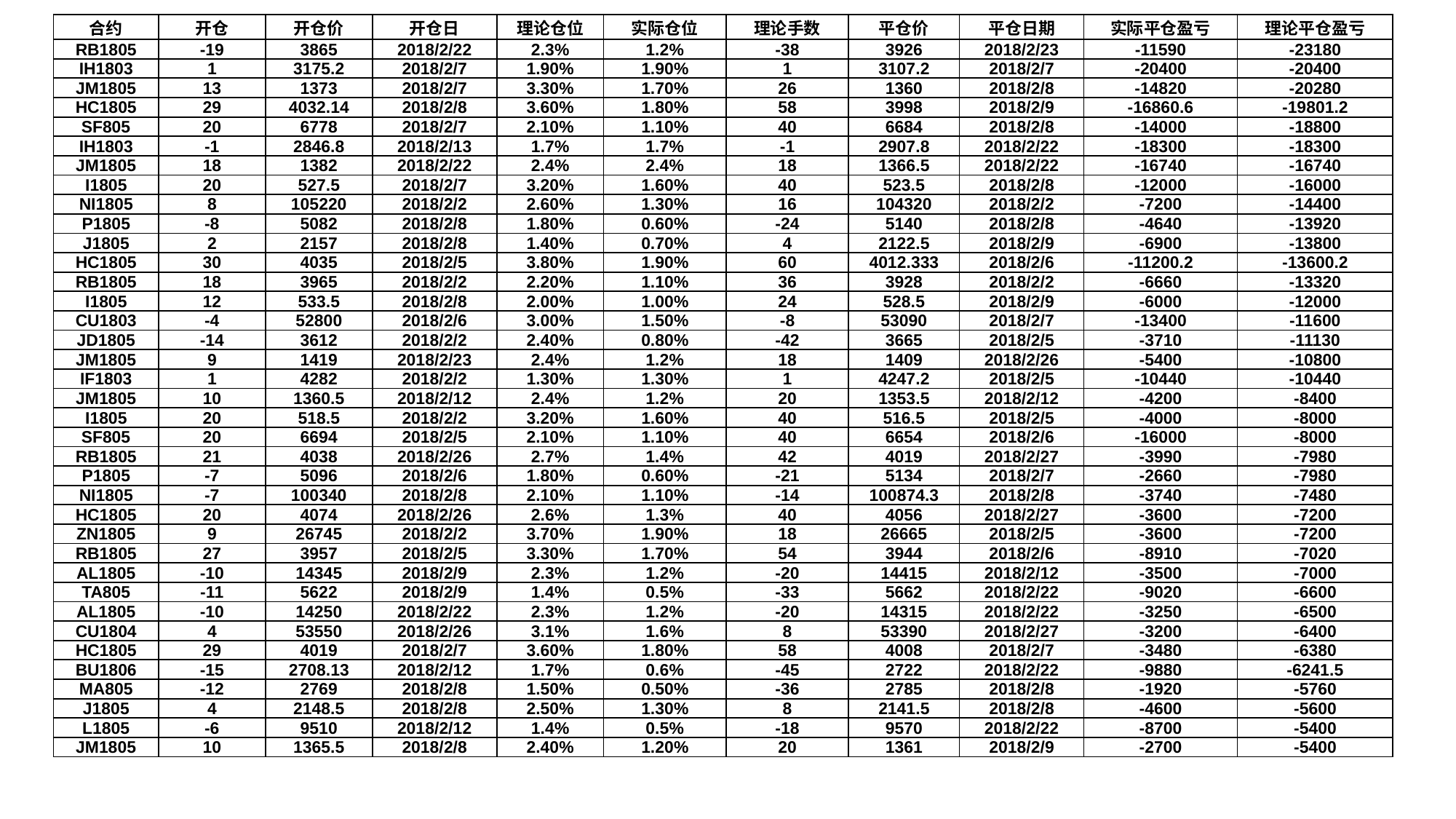

| 合约 | 开仓 | 开仓价 | 开仓日 | 理论仓位 | 实际仓位 | 理论手数 | 平仓价 | 平仓日期 | 实际平仓盈亏 | 理论平仓盈亏 |
| --- | --- | --- | --- | --- | --- | --- | --- | --- | --- | --- |
| RB1805 | -19 | 3865 | 2018/2/22 | 2.3% | 1.2% | -38 | 3926 | 2018/2/23 | -11590 | -23180 |
| IH1803 | 1 | 3175.2 | 2018/2/7 | 1.90% | 1.90% | 1 | 3107.2 | 2018/2/7 | -20400 | -20400 |
| JM1805 | 13 | 1373 | 2018/2/7 | 3.30% | 1.70% | 26 | 1360 | 2018/2/8 | -14820 | -20280 |
| HC1805 | 29 | 4032.14 | 2018/2/8 | 3.60% | 1.80% | 58 | 3998 | 2018/2/9 | -16860.6 | -19801.2 |
| SF805 | 20 | 6778 | 2018/2/7 | 2.10% | 1.10% | 40 | 6684 | 2018/2/8 | -14000 | -18800 |
| IH1803 | -1 | 2846.8 | 2018/2/13 | 1.7% | 1.7% | -1 | 2907.8 | 2018/2/22 | -18300 | -18300 |
| JM1805 | 18 | 1382 | 2018/2/22 | 2.4% | 2.4% | 18 | 1366.5 | 2018/2/22 | -16740 | -16740 |
| I1805 | 20 | 527.5 | 2018/2/7 | 3.20% | 1.60% | 40 | 523.5 | 2018/2/8 | -12000 | -16000 |
| NI1805 | 8 | 105220 | 2018/2/2 | 2.60% | 1.30% | 16 | 104320 | 2018/2/2 | -7200 | -14400 |
| P1805 | -8 | 5082 | 2018/2/8 | 1.80% | 0.60% | -24 | 5140 | 2018/2/8 | -4640 | -13920 |
| J1805 | 2 | 2157 | 2018/2/8 | 1.40% | 0.70% | 4 | 2122.5 | 2018/2/9 | -6900 | -13800 |
| HC1805 | 30 | 4035 | 2018/2/5 | 3.80% | 1.90% | 60 | 4012.333 | 2018/2/6 | -11200.2 | -13600.2 |
| RB1805 | 18 | 3965 | 2018/2/2 | 2.20% | 1.10% | 36 | 3928 | 2018/2/2 | -6660 | -13320 |
| I1805 | 12 | 533.5 | 2018/2/8 | 2.00% | 1.00% | 24 | 528.5 | 2018/2/9 | -6000 | -12000 |
| CU1803 | -4 | 52800 | 2018/2/6 | 3.00% | 1.50% | -8 | 53090 | 2018/2/7 | -13400 | -11600 |
| JD1805 | -14 | 3612 | 2018/2/2 | 2.40% | 0.80% | -42 | 3665 | 2018/2/5 | -3710 | -11130 |
| JM1805 | 9 | 1419 | 2018/2/23 | 2.4% | 1.2% | 18 | 1409 | 2018/2/26 | -5400 | -10800 |
| IF1803 | 1 | 4282 | 2018/2/2 | 1.30% | 1.30% | 1 | 4247.2 | 2018/2/5 | -10440 | -10440 |
| JM1805 | 10 | 1360.5 | 2018/2/12 | 2.4% | 1.2% | 20 | 1353.5 | 2018/2/12 | -4200 | -8400 |
| I1805 | 20 | 518.5 | 2018/2/2 | 3.20% | 1.60% | 40 | 516.5 | 2018/2/5 | -4000 | -8000 |
| SF805 | 20 | 6694 | 2018/2/5 | 2.10% | 1.10% | 40 | 6654 | 2018/2/6 | -16000 | -8000 |
| RB1805 | 21 | 4038 | 2018/2/26 | 2.7% | 1.4% | 42 | 4019 | 2018/2/27 | -3990 | -7980 |
| P1805 | -7 | 5096 | 2018/2/6 | 1.80% | 0.60% | -21 | 5134 | 2018/2/7 | -2660 | -7980 |
| NI1805 | -7 | 100340 | 2018/2/8 | 2.10% | 1.10% | -14 | 100874.3 | 2018/2/8 | -3740 | -7480 |
| HC1805 | 20 | 4074 | 2018/2/26 | 2.6% | 1.3% | 40 | 4056 | 2018/2/27 | -3600 | -7200 |
| ZN1805 | 9 | 26745 | 2018/2/2 | 3.70% | 1.90% | 18 | 26665 | 2018/2/5 | -3600 | -7200 |
| RB1805 | 27 | 3957 | 2018/2/5 | 3.30% | 1.70% | 54 | 3944 | 2018/2/6 | -8910 | -7020 |
| AL1805 | -10 | 14345 | 2018/2/9 | 2.3% | 1.2% | -20 | 14415 | 2018/2/12 | -3500 | -7000 |
| TA805 | -11 | 5622 | 2018/2/9 | 1.4% | 0.5% | -33 | 5662 | 2018/2/22 | -9020 | -6600 |
| AL1805 | -10 | 14250 | 2018/2/22 | 2.3% | 1.2% | -20 | 14315 | 2018/2/22 | -3250 | -6500 |
| CU1804 | 4 | 53550 | 2018/2/26 | 3.1% | 1.6% | 8 | 53390 | 2018/2/27 | -3200 | -6400 |
| HC1805 | 29 | 4019 | 2018/2/7 | 3.60% | 1.80% | 58 | 4008 | 2018/2/7 | -3480 | -6380 |
| BU1806 | -15 | 2708.13 | 2018/2/12 | 1.7% | 0.6% | -45 | 2722 | 2018/2/22 | -9880 | -6241.5 |
| MA805 | -12 | 2769 | 2018/2/8 | 1.50% | 0.50% | -36 | 2785 | 2018/2/8 | -1920 | -5760 |
| J1805 | 4 | 2148.5 | 2018/2/8 | 2.50% | 1.30% | 8 | 2141.5 | 2018/2/8 | -4600 | -5600 |
| L1805 | -6 | 9510 | 2018/2/12 | 1.4% | 0.5% | -18 | 9570 | 2018/2/22 | -8700 | -5400 |
| JM1805 | 10 | 1365.5 | 2018/2/8 | 2.40% | 1.20% | 20 | 1361 | 2018/2/9 | -2700 | -5400 |